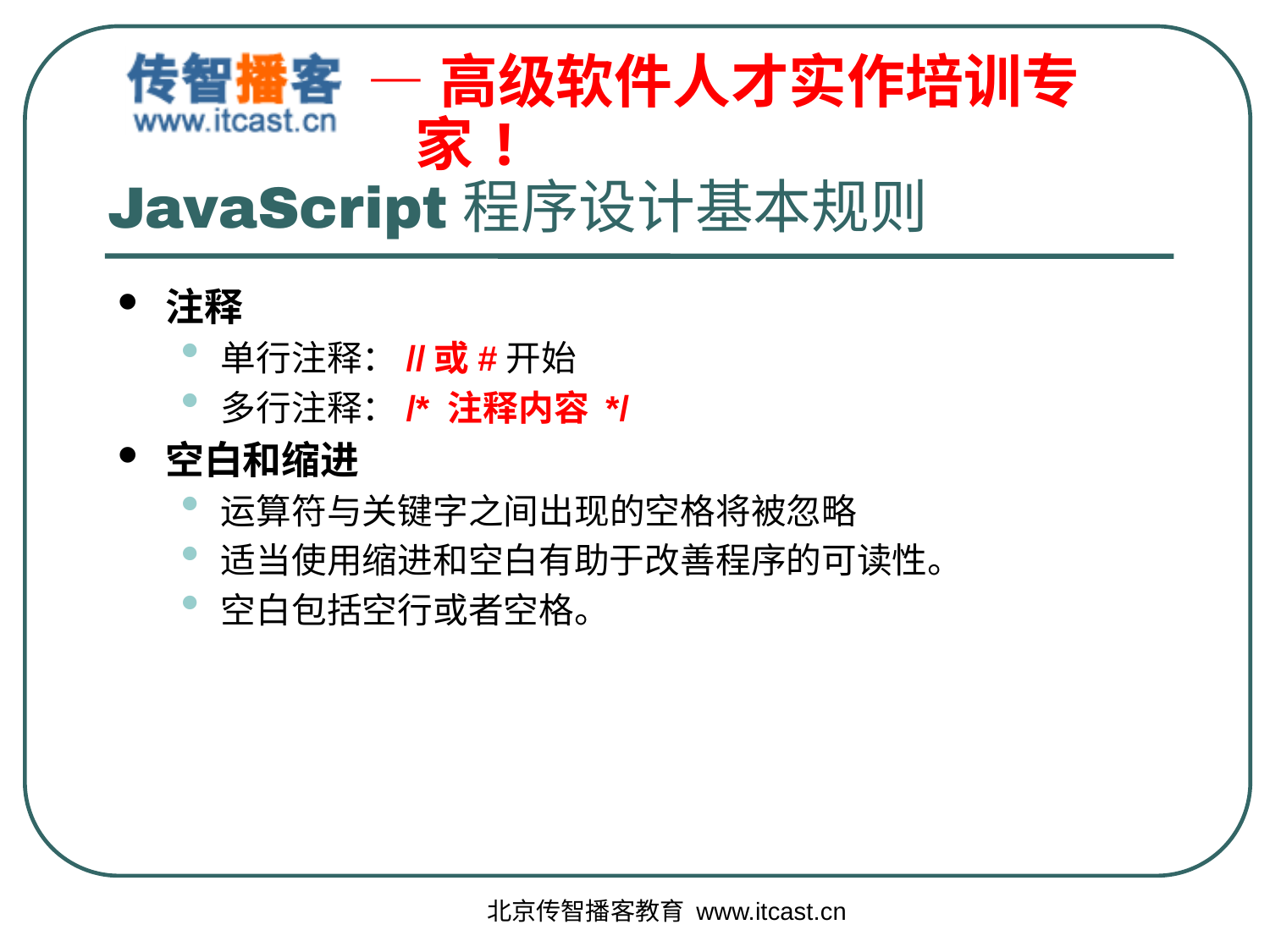

# JavaScript程序设计基本规则
注释
单行注释：//或#开始
多行注释：/* 注释内容 */
空白和缩进
运算符与关键字之间出现的空格将被忽略
适当使用缩进和空白有助于改善程序的可读性。
空白包括空行或者空格。